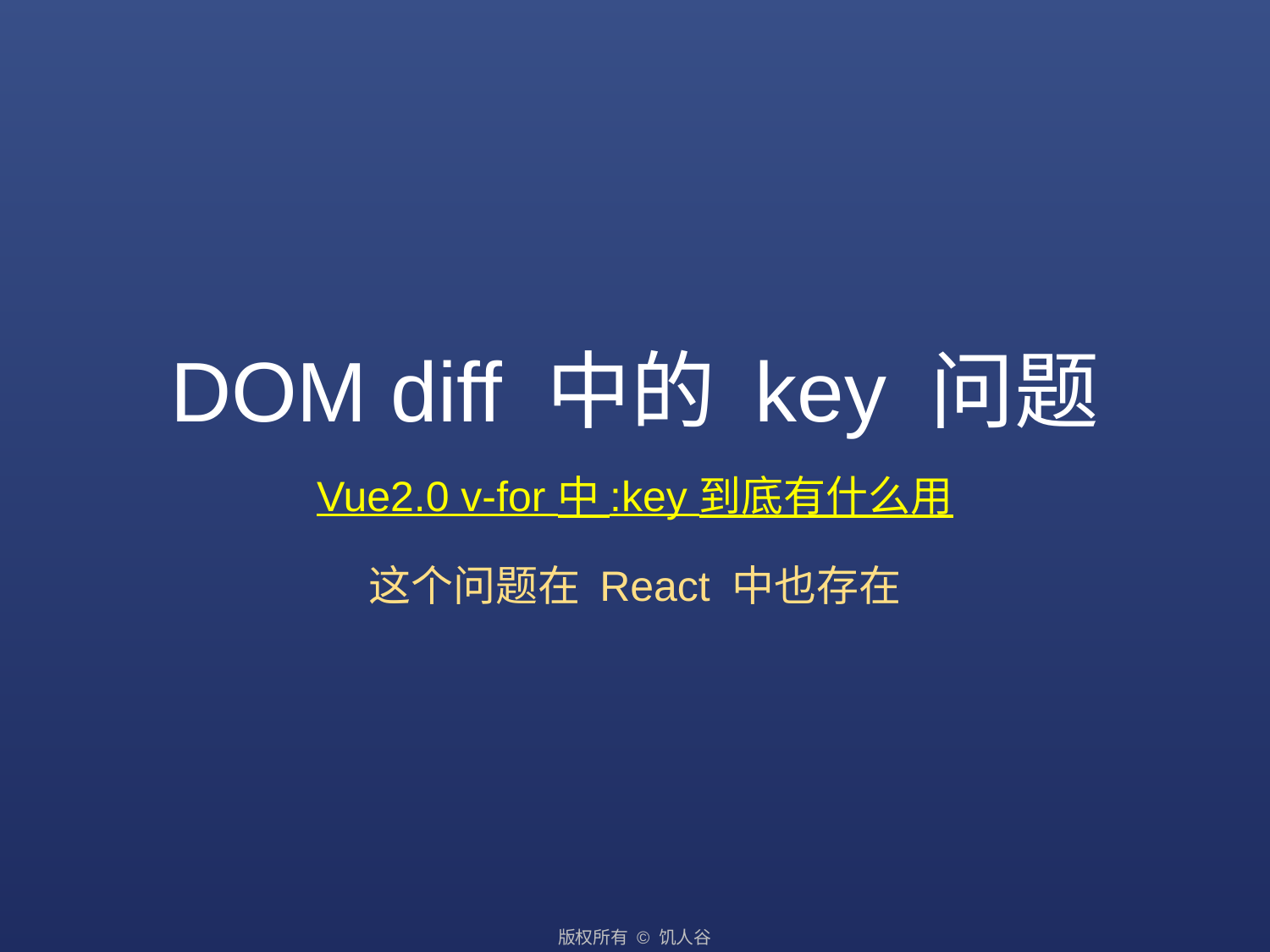

# DOM diff 中的 key 问题
Vue2.0 v-for 中 :key 到底有什么用
这个问题在 React 中也存在